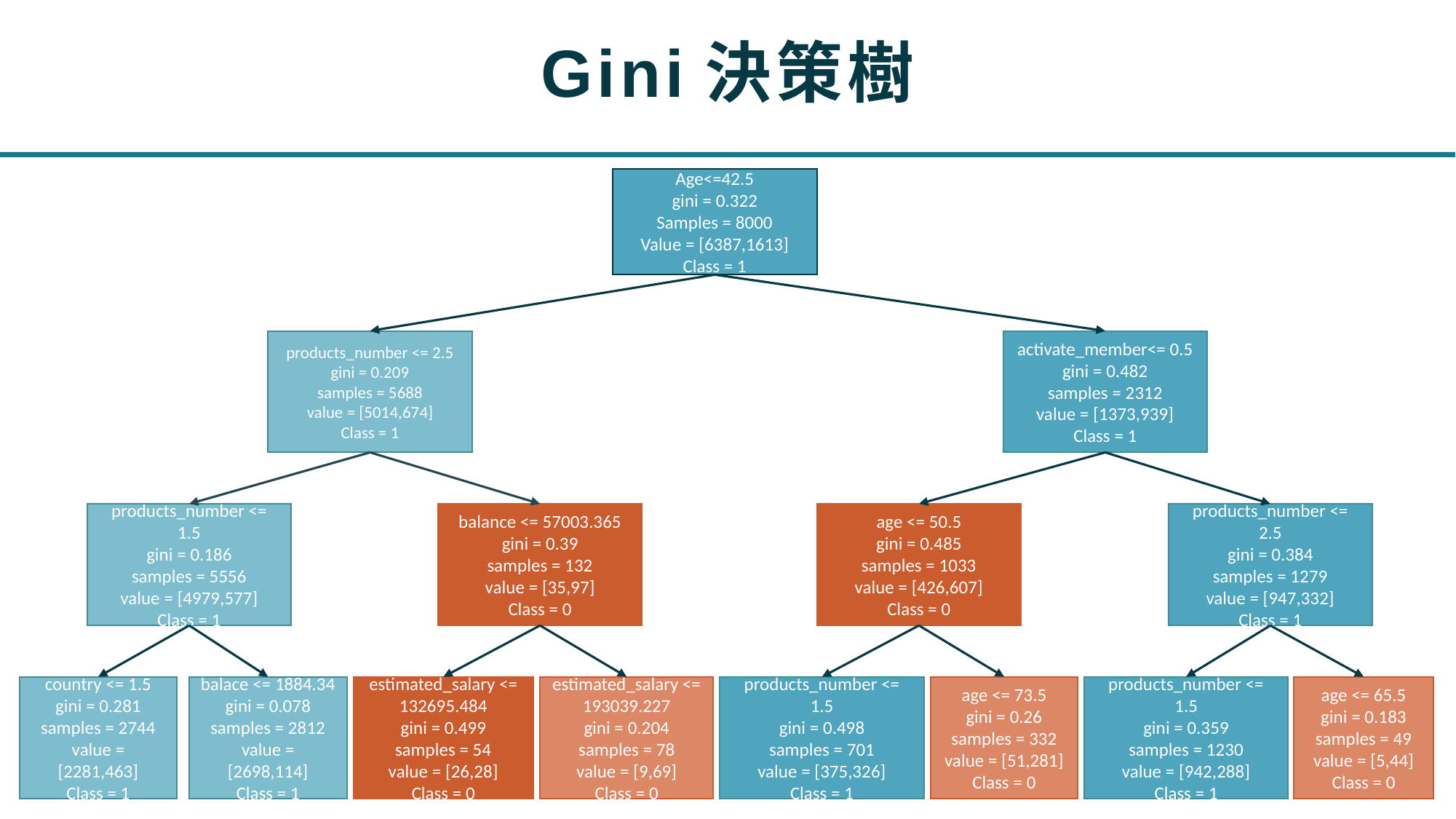

# Gini決策樹
Age<=42.5
gini = 0.322
Samples = 8000
Value = [6387,1613]
Class = 1
activate_member<= 0.5
gini = 0.482
samples = 2312
value = [1373,939]
Class = 1
products_number <= 2.5
gini = 0.209
samples = 5688
value = [5014,674]
Class = 1
products_number <= 1.5
gini = 0.186
samples = 5556
value = [4979,577]
Class = 1
balance <= 57003.365
gini = 0.39
samples = 132
value = [35,97]
Class = 0
age <= 50.5
gini = 0.485
samples = 1033
value = [426,607]
Class = 0
products_number <= 2.5
gini = 0.384
samples = 1279
value = [947,332]
Class = 1
country <= 1.5
gini = 0.281
samples = 2744
value = [2281,463]
Class = 1
balace <= 1884.34
gini = 0.078
samples = 2812
value = [2698,114]
Class = 1
estimated_salary <= 132695.484
gini = 0.499
samples = 54
value = [26,28]
Class = 0
estimated_salary <= 193039.227
gini = 0.204
samples = 78
value = [9,69]
Class = 0
products_number <= 1.5
gini = 0.498
samples = 701
value = [375,326]
Class = 1
age <= 73.5
gini = 0.26
samples = 332
value = [51,281]
Class = 0
products_number <= 1.5
gini = 0.359
samples = 1230
value = [942,288]
Class = 1
age <= 65.5
gini = 0.183
samples = 49
value = [5,44]
Class = 0